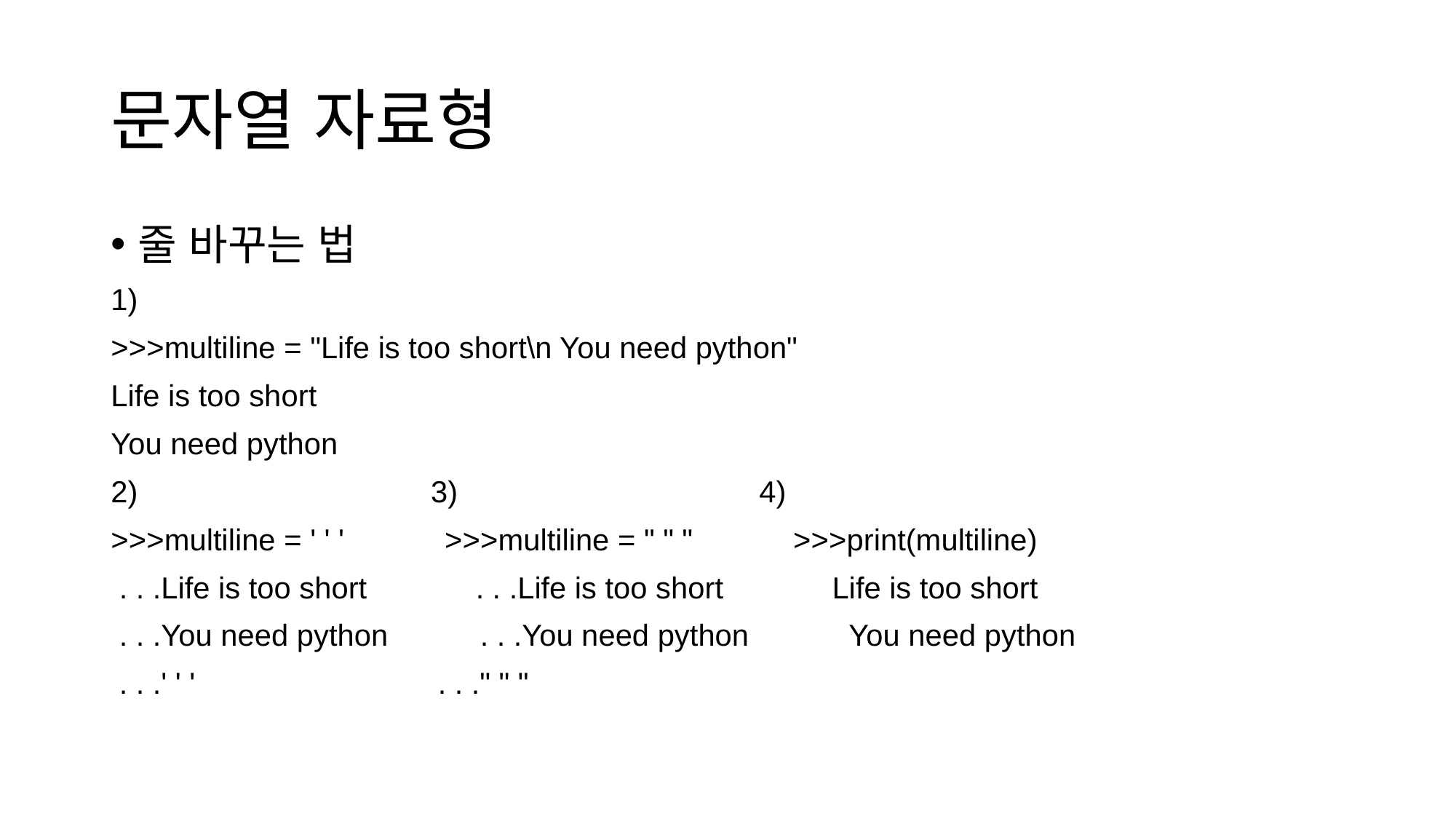

# 문자열 자료형
줄 바꾸는 법
1)
>>>multiline = "Life is too short\n You need python"
Life is too short
You need python
2)                                   3)                                    4)
>>>multiline = ' ' '            >>>multiline = " " "            >>>print(multiline)
 . . .Life is too short             . . .Life is too short             Life is too short
 . . .You need python           . . .You need python            You need python
 . . .' ' '                             . . ." " "